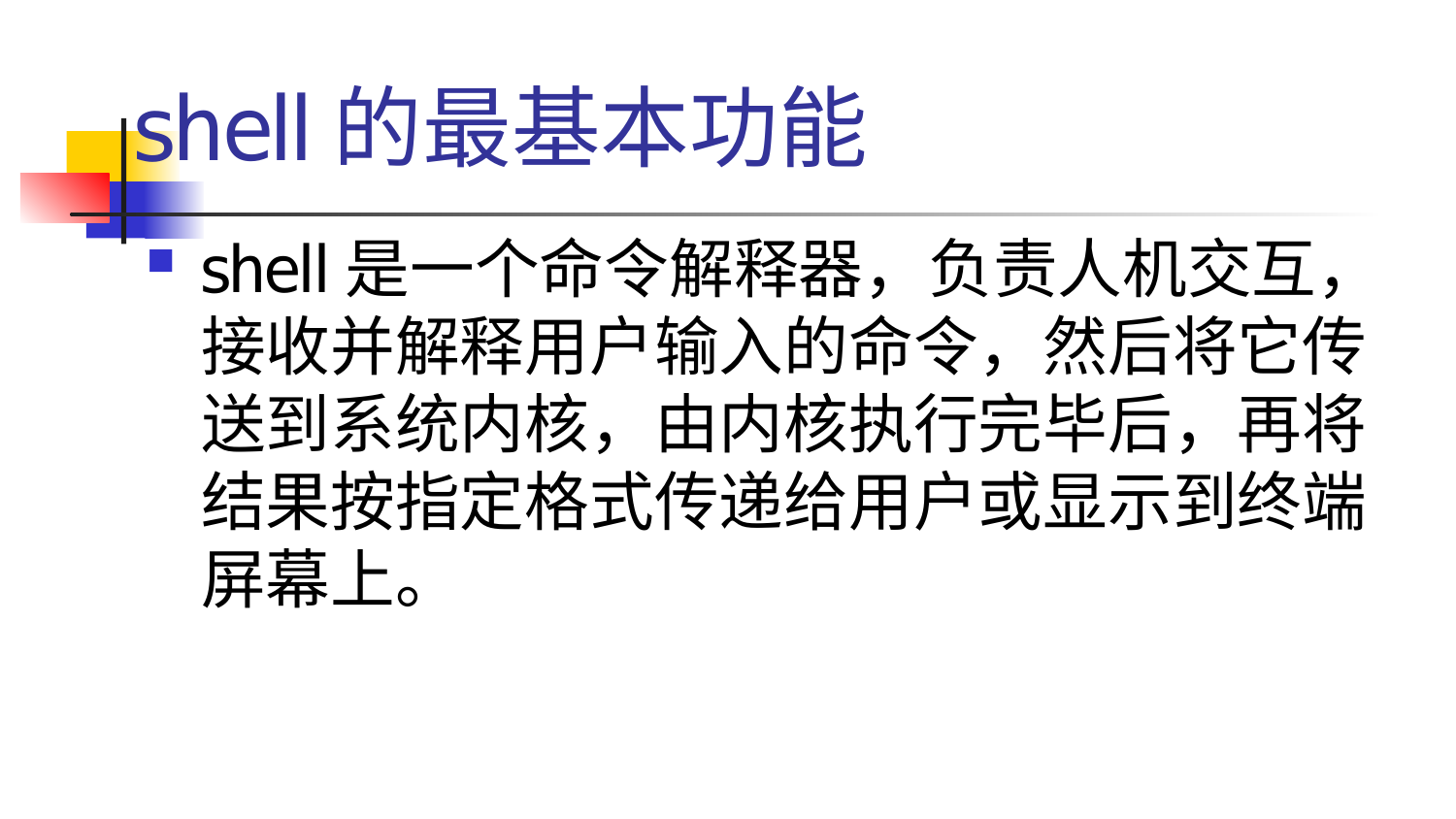

# shell的最基本功能
shell是一个命令解释器，负责人机交互，接收并解释用户输入的命令，然后将它传送到系统内核，由内核执行完毕后，再将结果按指定格式传递给用户或显示到终端屏幕上。